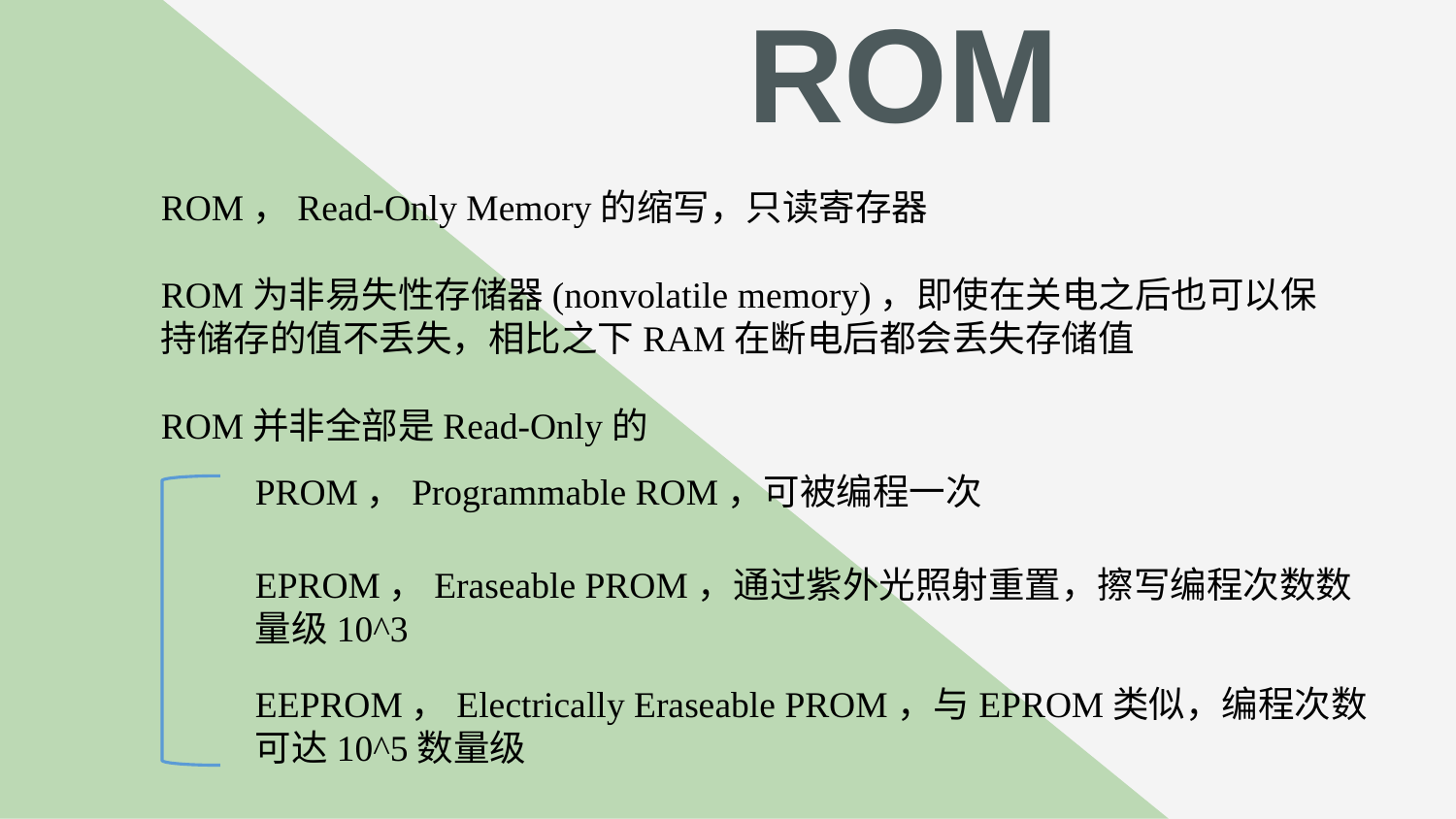

ROM

ROM，Read-Only Memory的缩写，只读寄存器

ROM为非易失性存储器(nonvolatile memory)，即使在关电之后也可以保持储存的值不丢失，相比之下RAM在断电后都会丢失存储值

ROM并非全部是Read-Only的
PROM，Programmable ROM，可被编程一次

EPROM，Eraseable PROM，通过紫外光照射重置，擦写编程次数数量级10^3
EEPROM，Electrically Eraseable PROM，与EPROM类似，编程次数可达10^5数量级